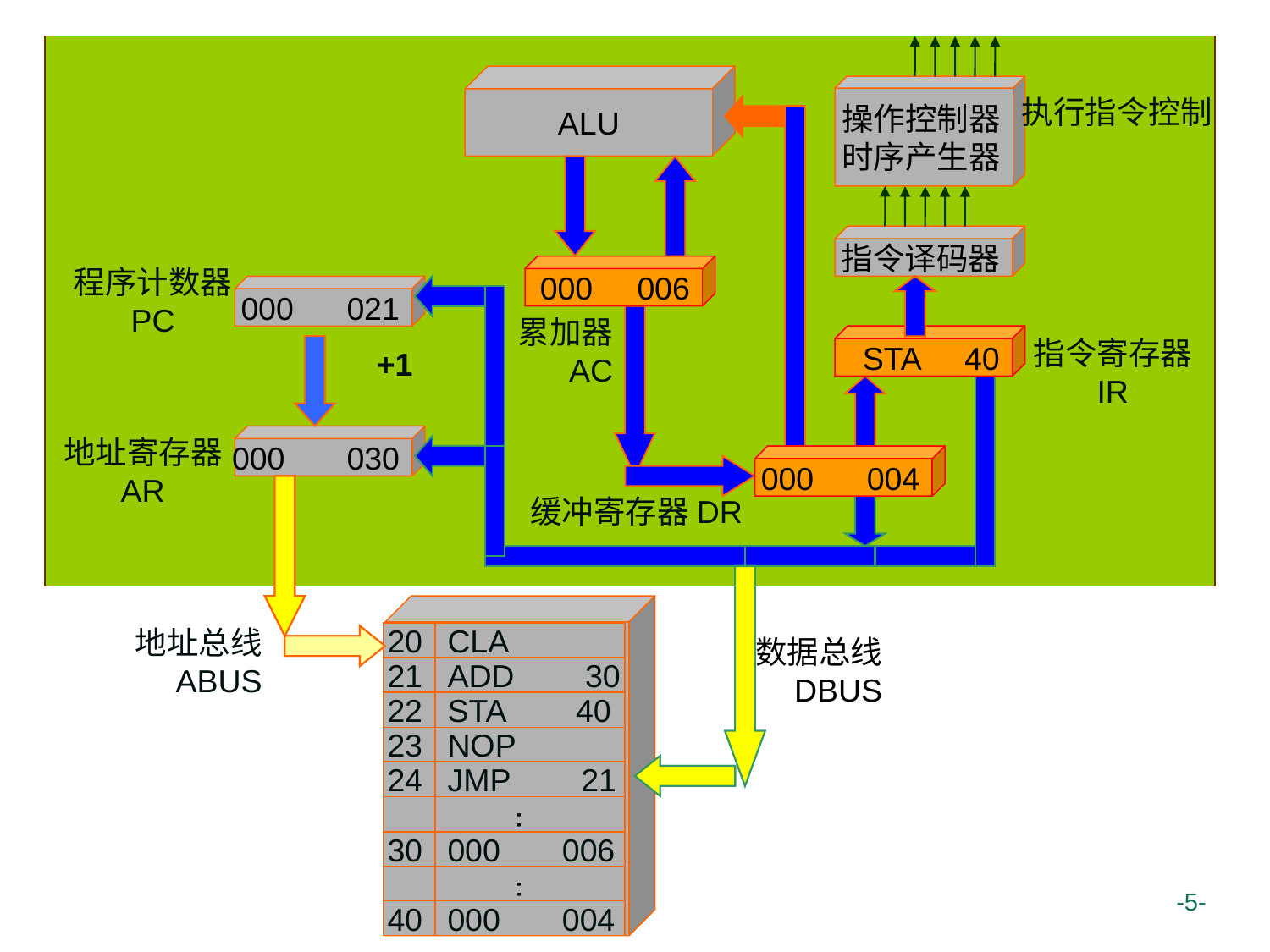

ALU
操作控制器
时序产生器

执行指令控制

指令译码器
程序计数器
PC
000     006

000      021

累加器
AC

STA     40
CLA
指令寄存器
IR

+1

地址寄存器
AR
000       030
CLA
ADD     30
000      004

缓冲寄存器DR

地址总线
ABUS
20
CLA
数据总线
DBUS
21
ADD        30
22
STA        40

23
NOP
24
JMP        21

…
30
000       006

…
 -5-
40
000       004